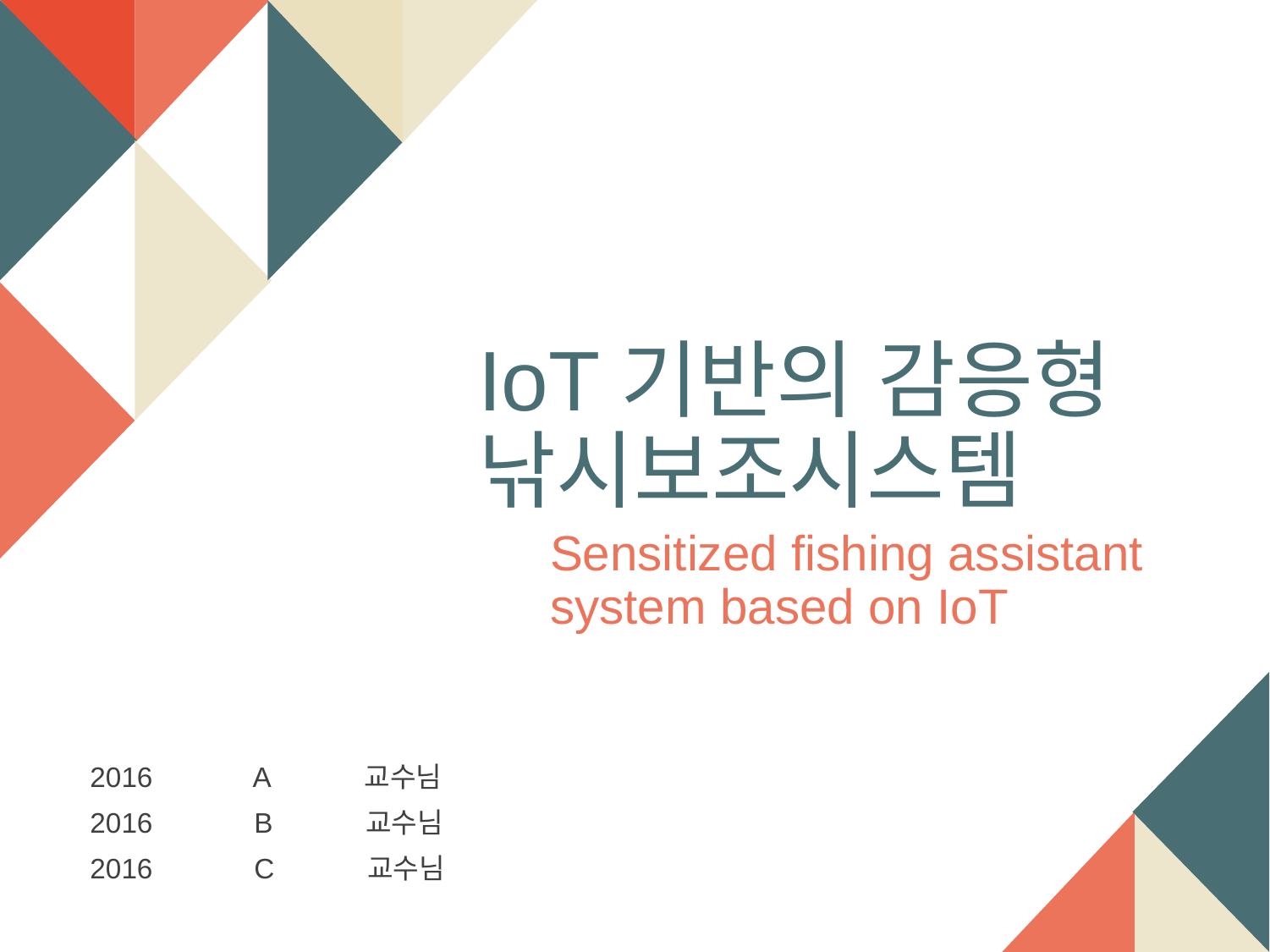

IoT기반의 감응형    낚시보조시스템
Sensitized fishing assistant system based on IoT
2016             A           교수님
2016             B           교수님
2016             C           교수님